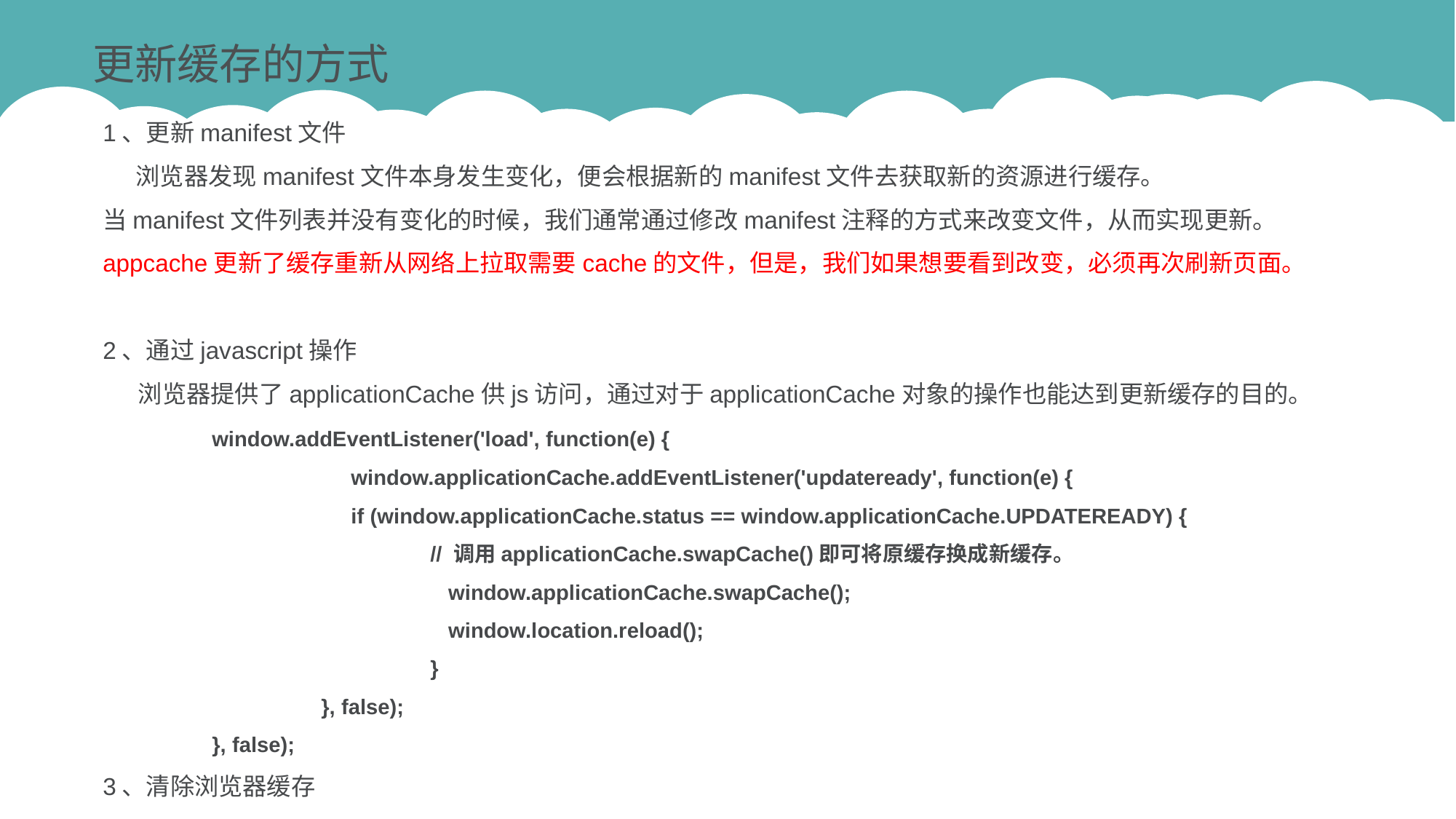

更新缓存的方式
1、更新manifest文件
     浏览器发现manifest文件本身发生变化，便会根据新的manifest文件去获取新的资源进行缓存。
当manifest文件列表并没有变化的时候，我们通常通过修改manifest注释的方式来改变文件，从而实现更新。
appcache更新了缓存重新从网络上拉取需要cache的文件，但是，我们如果想要看到改变，必须再次刷新页面。

2、通过javascript操作
 　浏览器提供了applicationCache供js访问，通过对于applicationCache对象的操作也能达到更新缓存的目的。
	window.addEventListener('load', function(e) {
    		     window.applicationCache.addEventListener('updateready', function(e) {
    		     if (window.applicationCache.status == window.applicationCache.UPDATEREADY) {
    			// 调用applicationCache.swapCache()即可将原缓存换成新缓存。
    			   window.applicationCache.swapCache();
    			   window.location.reload();
    			}
    		}, false);
    	}, false);
3、清除浏览器缓存